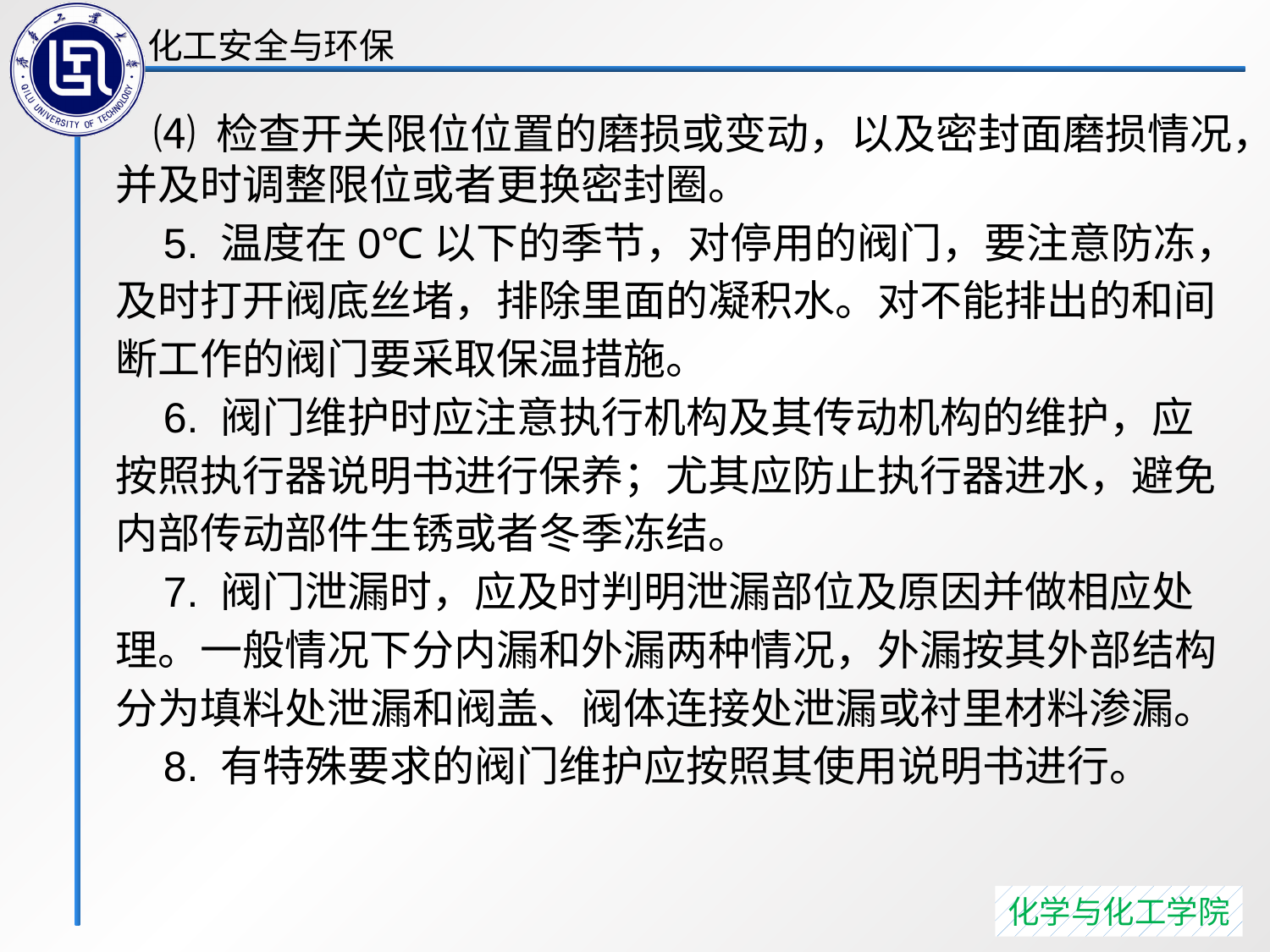

⑷ 检查开关限位位置的磨损或变动，以及密封面磨损情况，并及时调整限位或者更换密封圈。
    5. 温度在0℃以下的季节，对停用的阀门，要注意防冻，及时打开阀底丝堵，排除里面的凝积水。对不能排出的和间断工作的阀门要采取保温措施。
    6. 阀门维护时应注意执行机构及其传动机构的维护，应按照执行器说明书进行保养；尤其应防止执行器进水，避免内部传动部件生锈或者冬季冻结。
    7. 阀门泄漏时，应及时判明泄漏部位及原因并做相应处理。一般情况下分内漏和外漏两种情况，外漏按其外部结构分为填料处泄漏和阀盖、阀体连接处泄漏或衬里材料渗漏。
    8. 有特殊要求的阀门维护应按照其使用说明书进行。